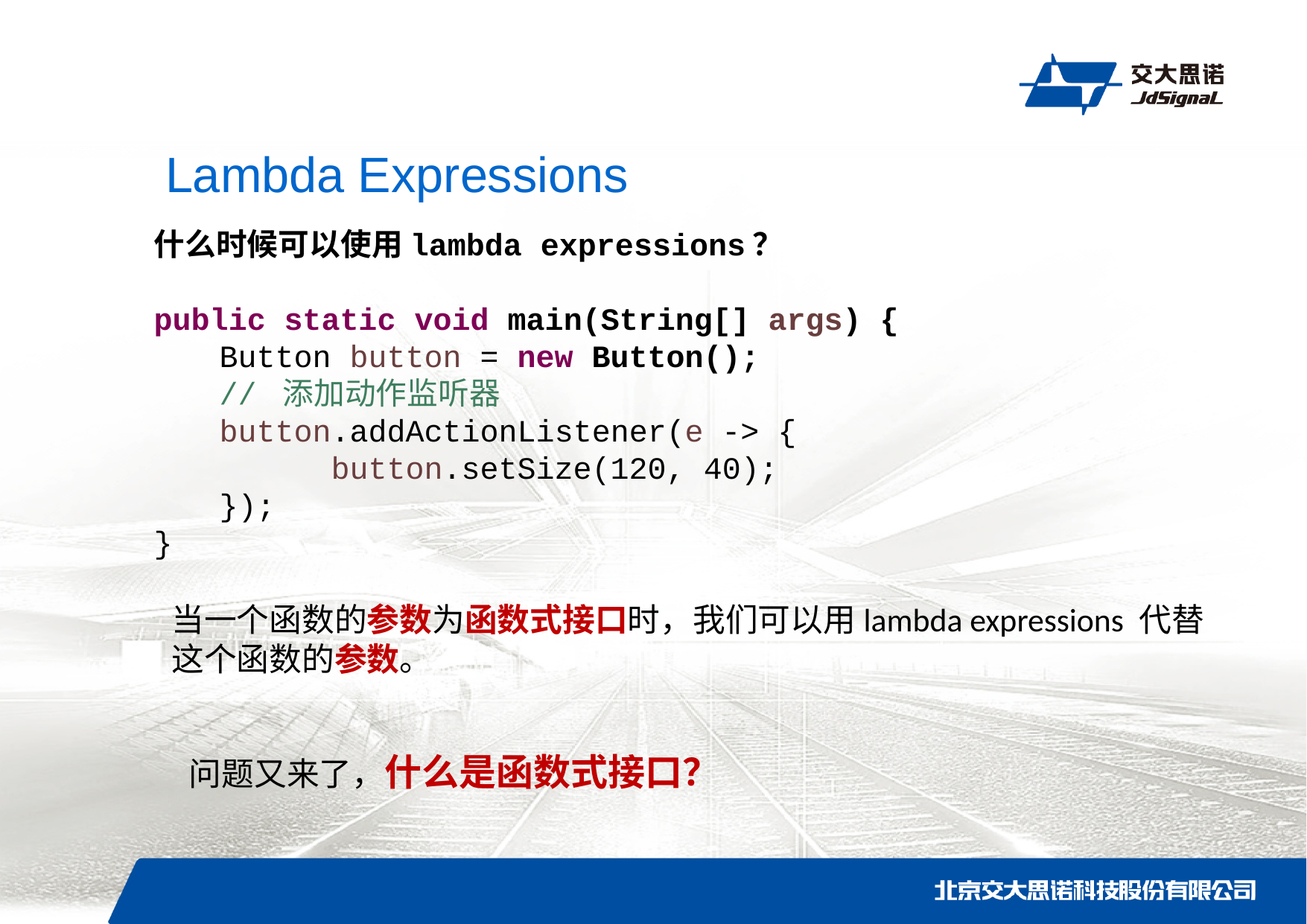

Lambda Expressions
什么时候可以使用lambda expressions？

public static void main(String[] args) {
Button button = new Button();
// 添加动作监听器
button.addActionListener(e -> {
	button.setSize(120, 40);
});
}

当一个函数的参数为函数式接口时，我们可以用lambda expressions 代替这个函数的参数。
问题又来了，什么是函数式接口？